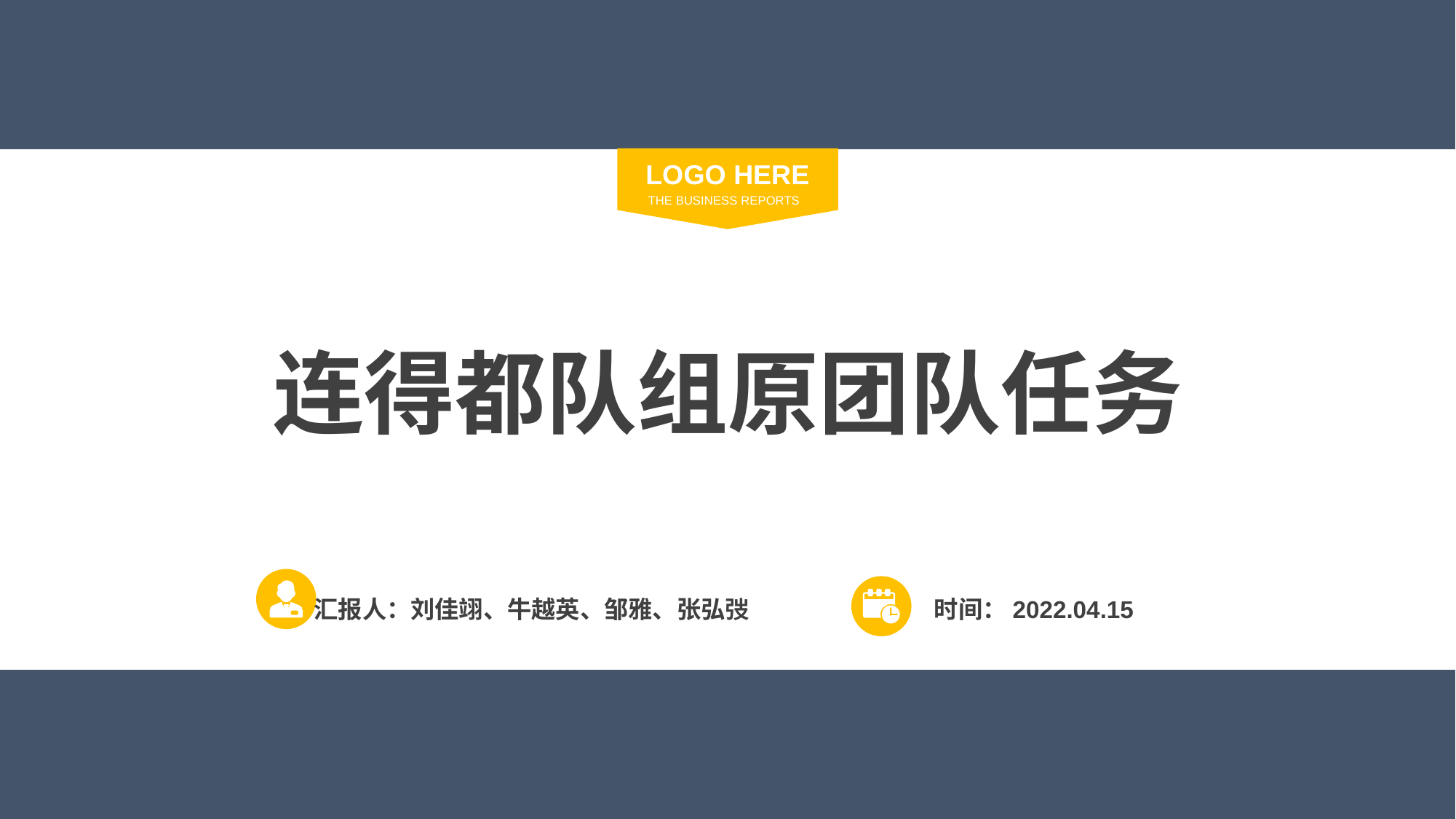

LOGO HERE
THE BUSINESS REPORTS

连得都队组原团队任务

汇报人：刘佳翊、牛越英、邹雅、张弘弢
时间：2022.04.15